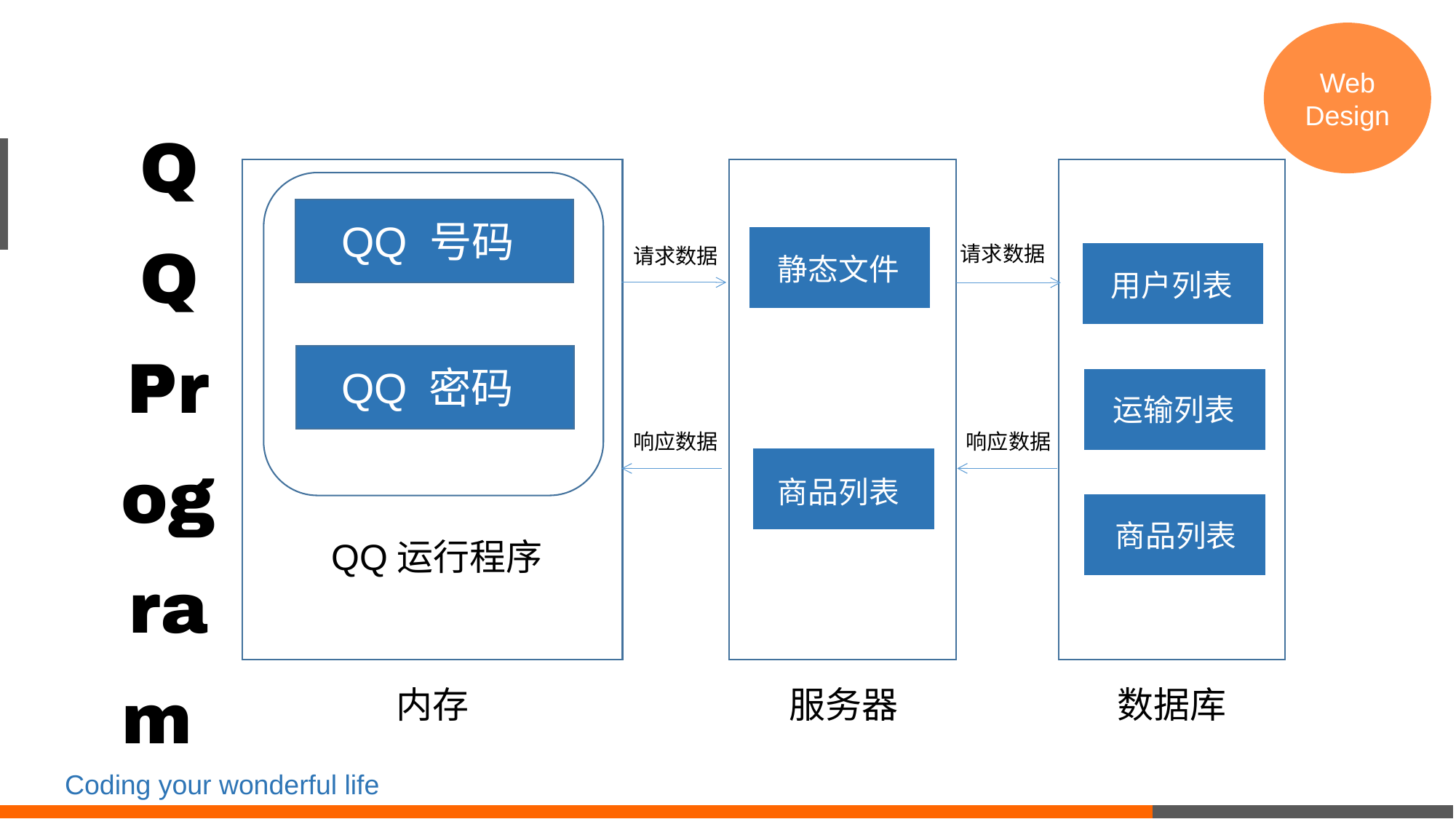

Web Design
# QQ Program

QQ 号码

QQ 密码
QQ运行程序
内存

静态文件

商品列表
请求数据
请求数据

用户列表

运输列表

商品列表
响应数据
响应数据
服务器
数据库
Coding your wonderful life